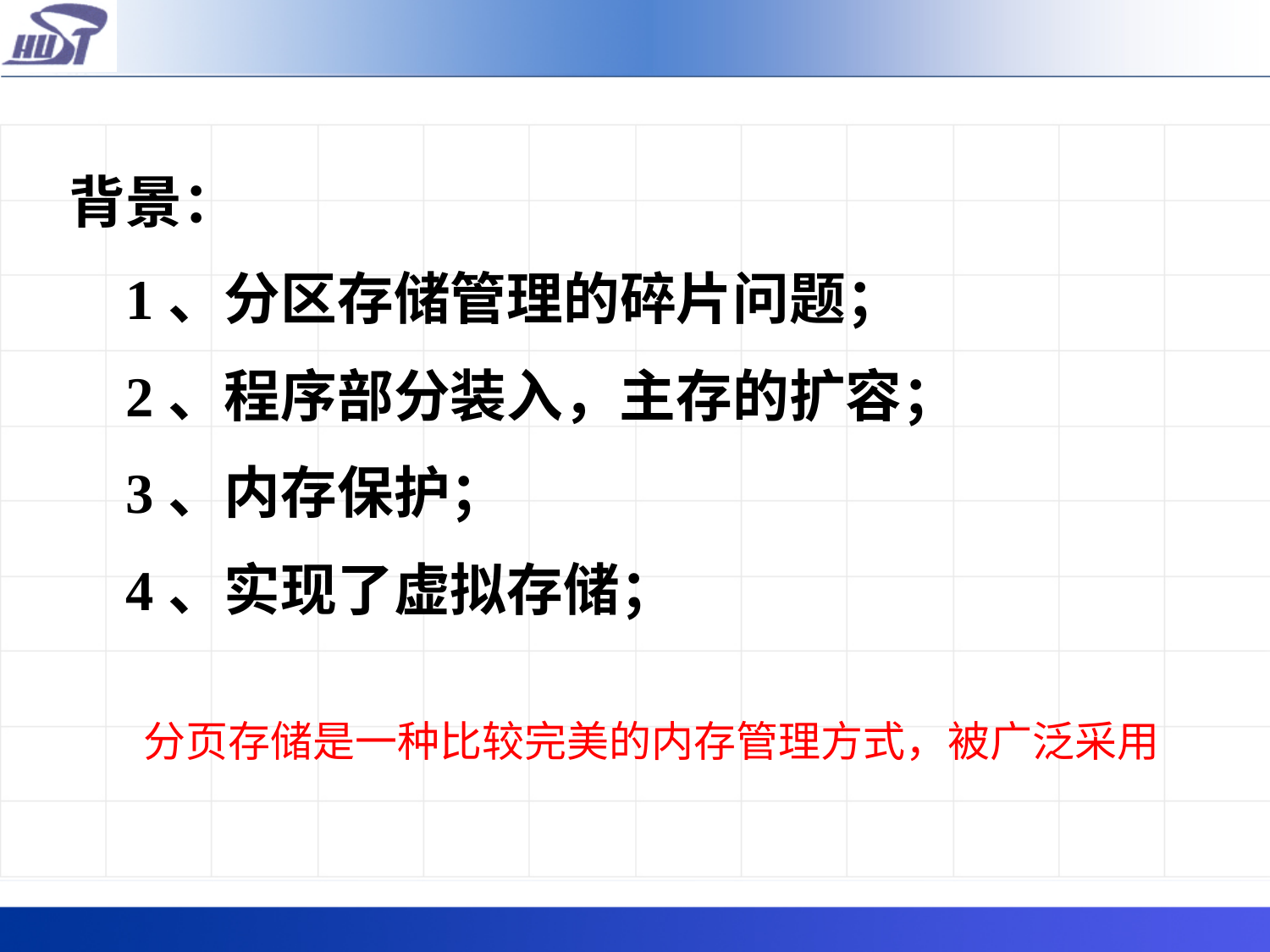

背景：
    1、分区存储管理的碎片问题；
    2、程序部分装入，主存的扩容；
    3、内存保护；
    4、实现了虚拟存储；
分页存储是一种比较完美的内存管理方式，被广泛采用